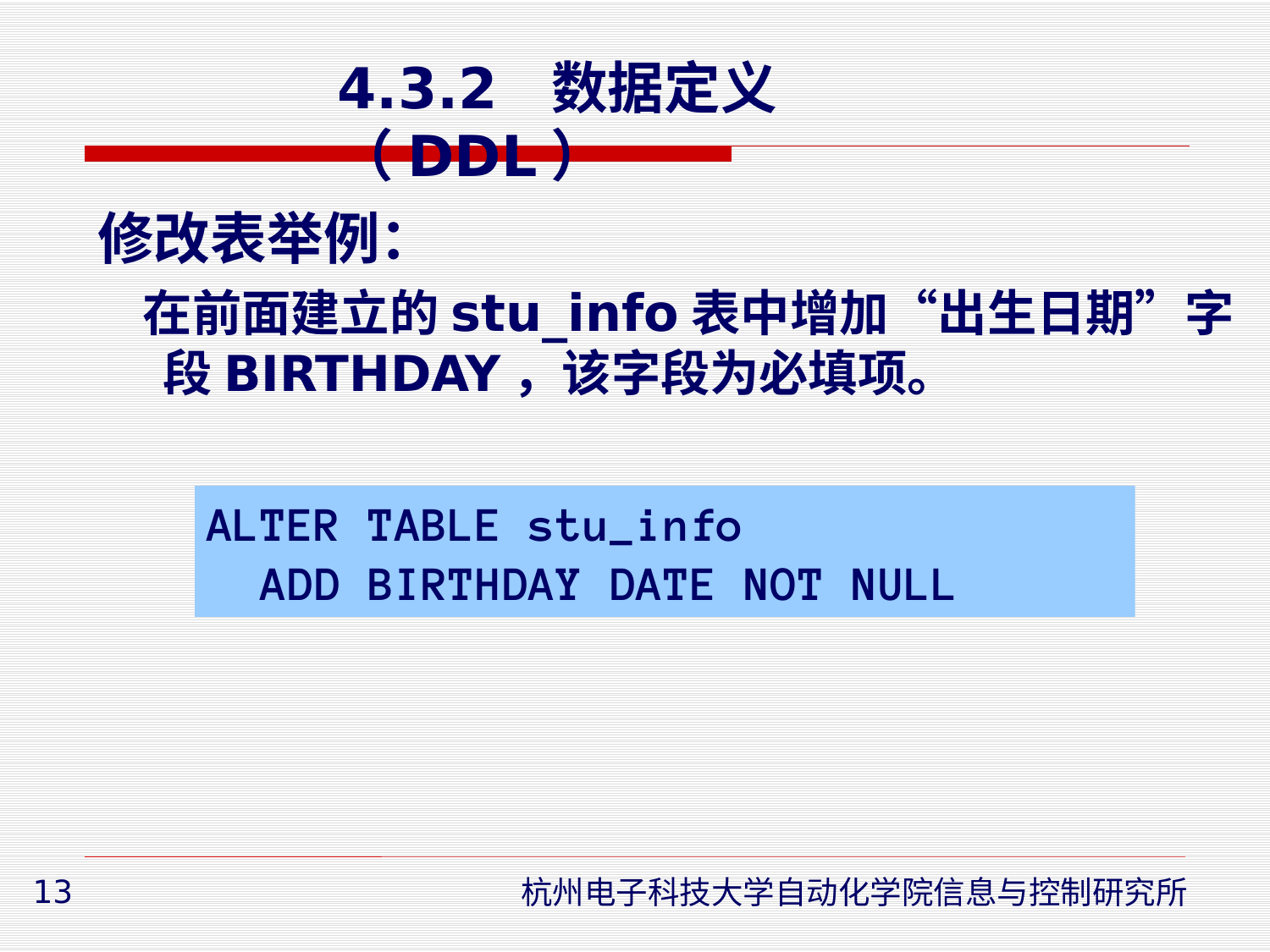

4.3.2  数据定义（DDL）
修改表举例：
   在前面建立的stu_info表中增加“出生日期”字段BIRTHDAY，该字段为必填项。

ALTER TABLE stu_info
  ADD BIRTHDAY DATE NOT NULL